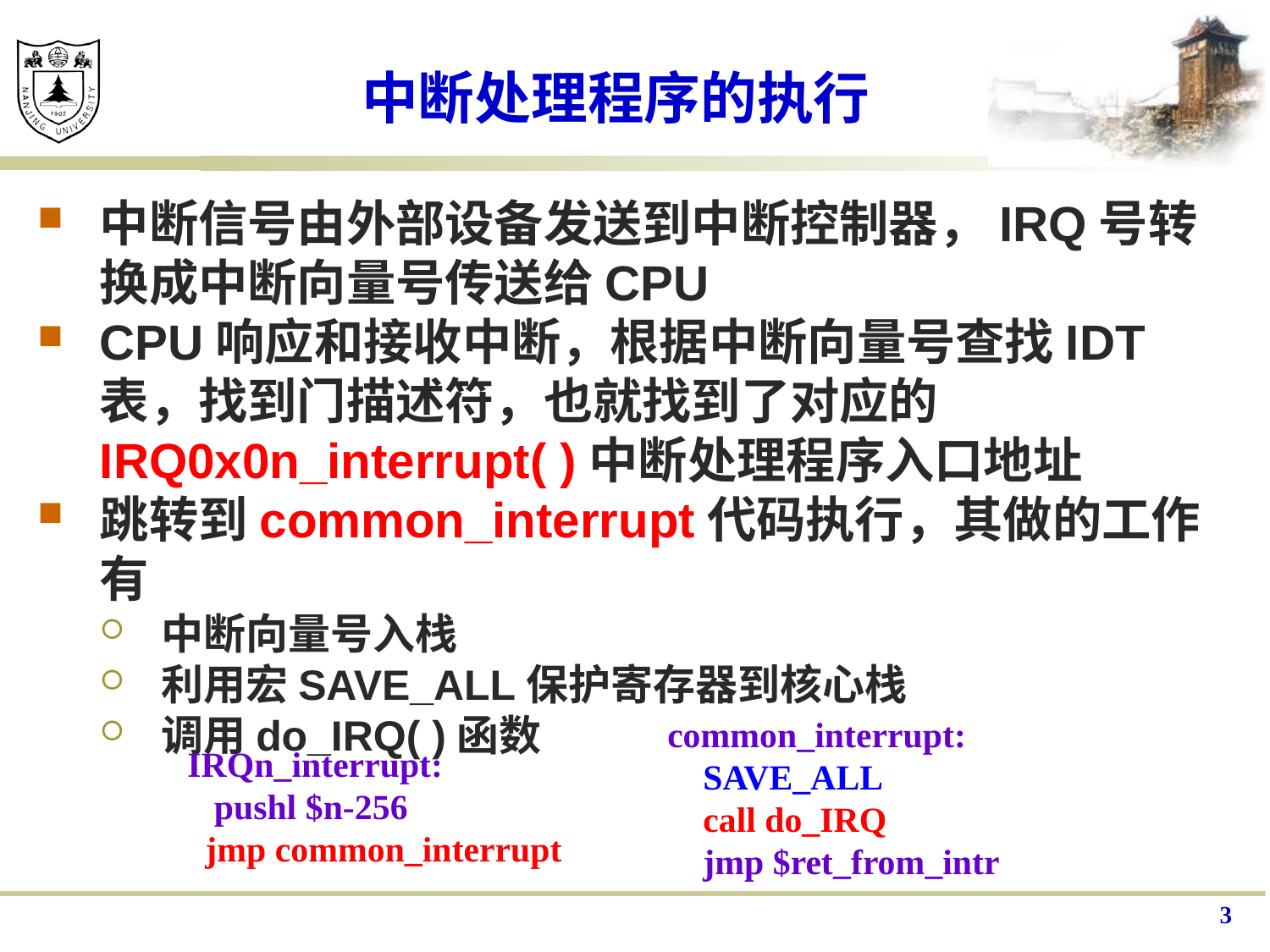

# 中断处理程序的执行
中断信号由外部设备发送到中断控制器，IRQ号转换成中断向量号传送给CPU
CPU响应和接收中断，根据中断向量号查找IDT表，找到门描述符，也就找到了对应的IRQ0x0n_interrupt( )中断处理程序入口地址
跳转到common_interrupt代码执行，其做的工作有
中断向量号入栈
利用宏SAVE_ALL保护寄存器到核心栈
调用do_IRQ( )函数
common_interrupt:
    SAVE_ALL
    call do_IRQ
    jmp $ret_from_intr
IRQn_interrupt:
   pushl $n-256
  jmp common_interrupt
3